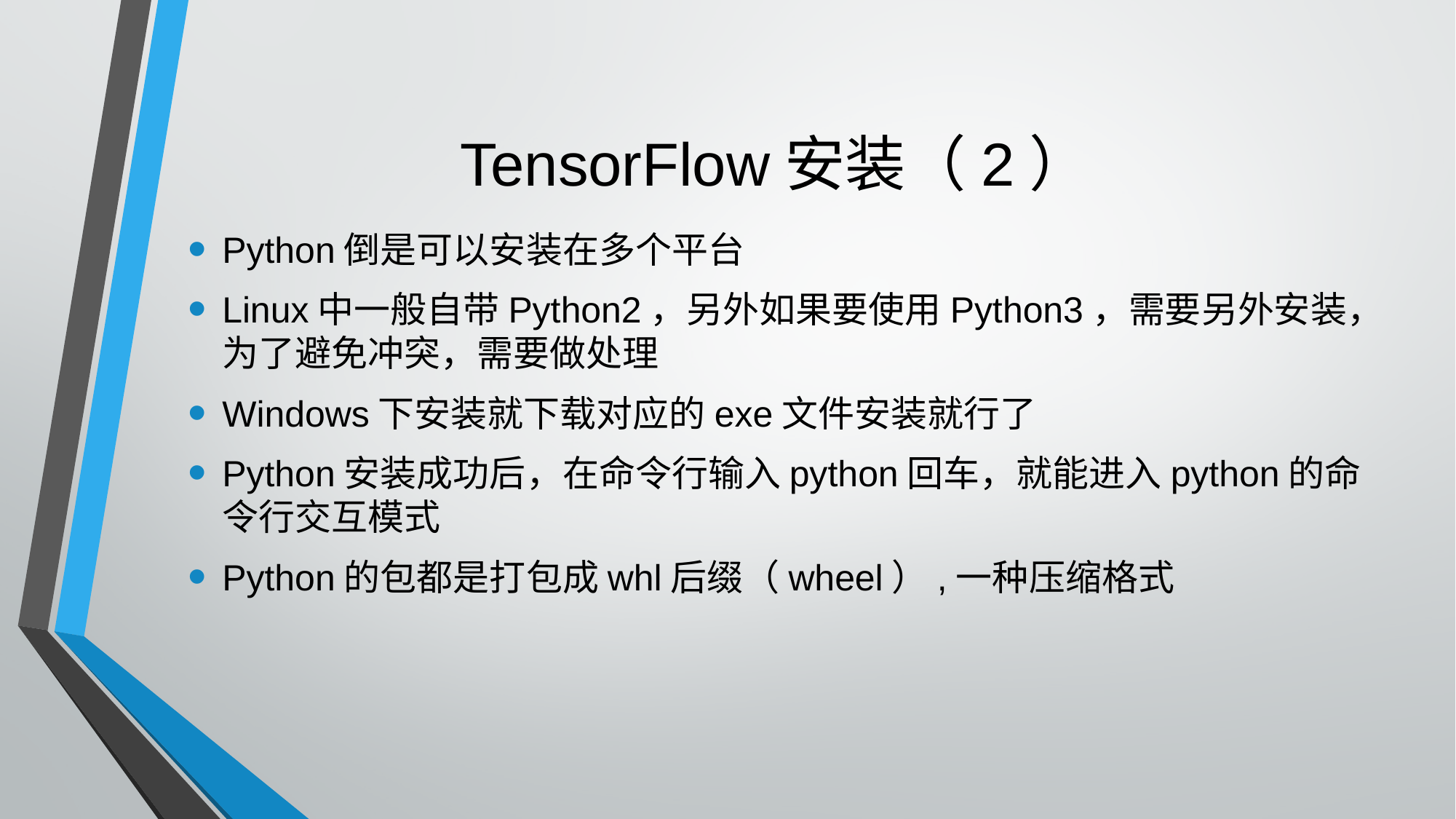

# TensorFlow安装（2）
Python倒是可以安装在多个平台
Linux中一般自带Python2，另外如果要使用Python3，需要另外安装，为了避免冲突，需要做处理
Windows下安装就下载对应的exe文件安装就行了
Python安装成功后，在命令行输入python回车，就能进入python的命令行交互模式
Python的包都是打包成whl后缀（wheel）,一种压缩格式